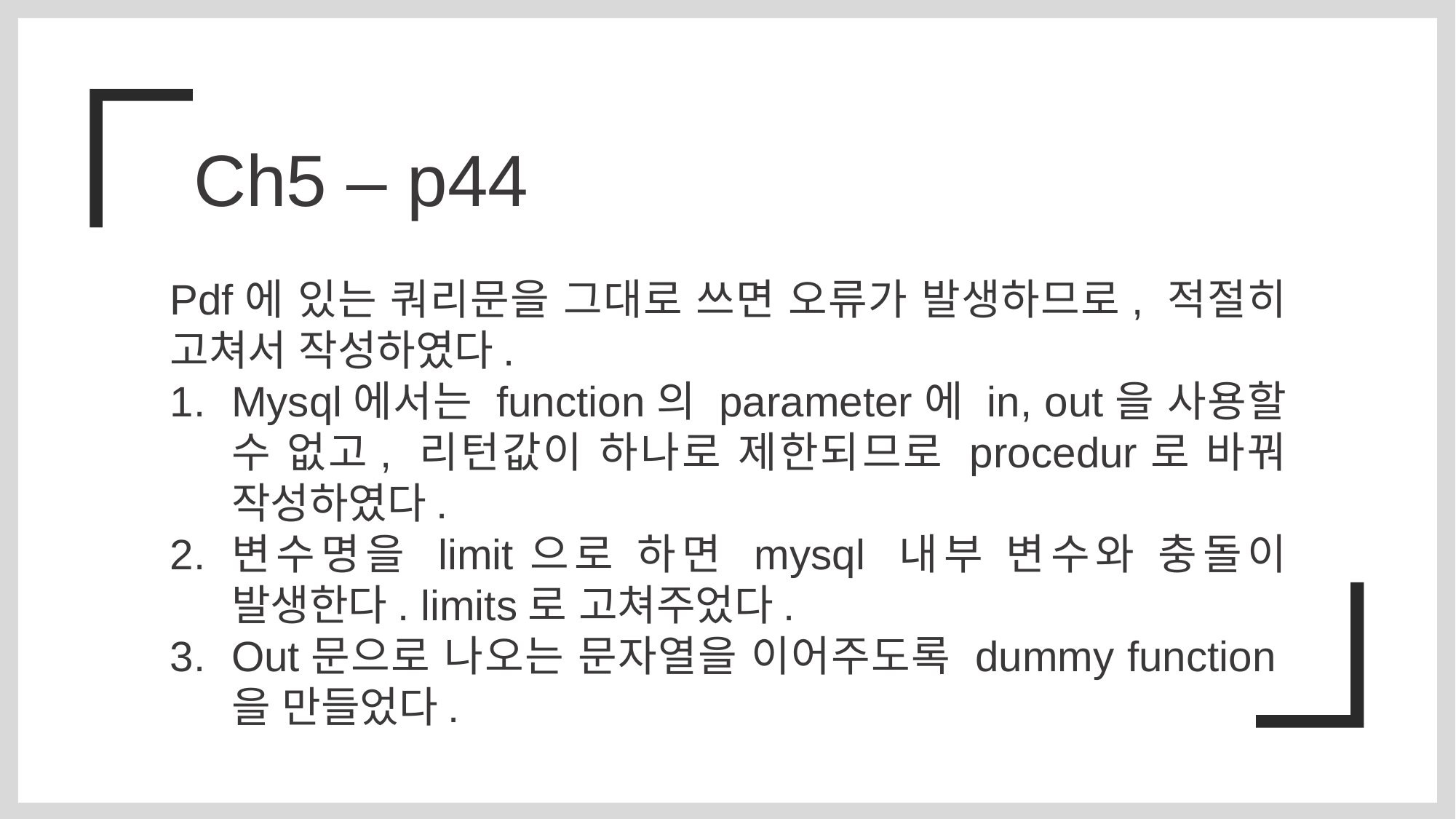

Ch5 – p44
Pdf에 있는 쿼리문을 그대로 쓰면 오류가 발생하므로, 적절히 고쳐서 작성하였다.
Mysql에서는 function의 parameter에 in, out을 사용할 수 없고, 리턴값이 하나로 제한되므로 procedur로 바꿔 작성하였다.
변수명을 limit으로 하면 mysql 내부 변수와 충돌이 발생한다. limits로 고쳐주었다.
Out문으로 나오는 문자열을 이어주도록 dummy function을 만들었다.